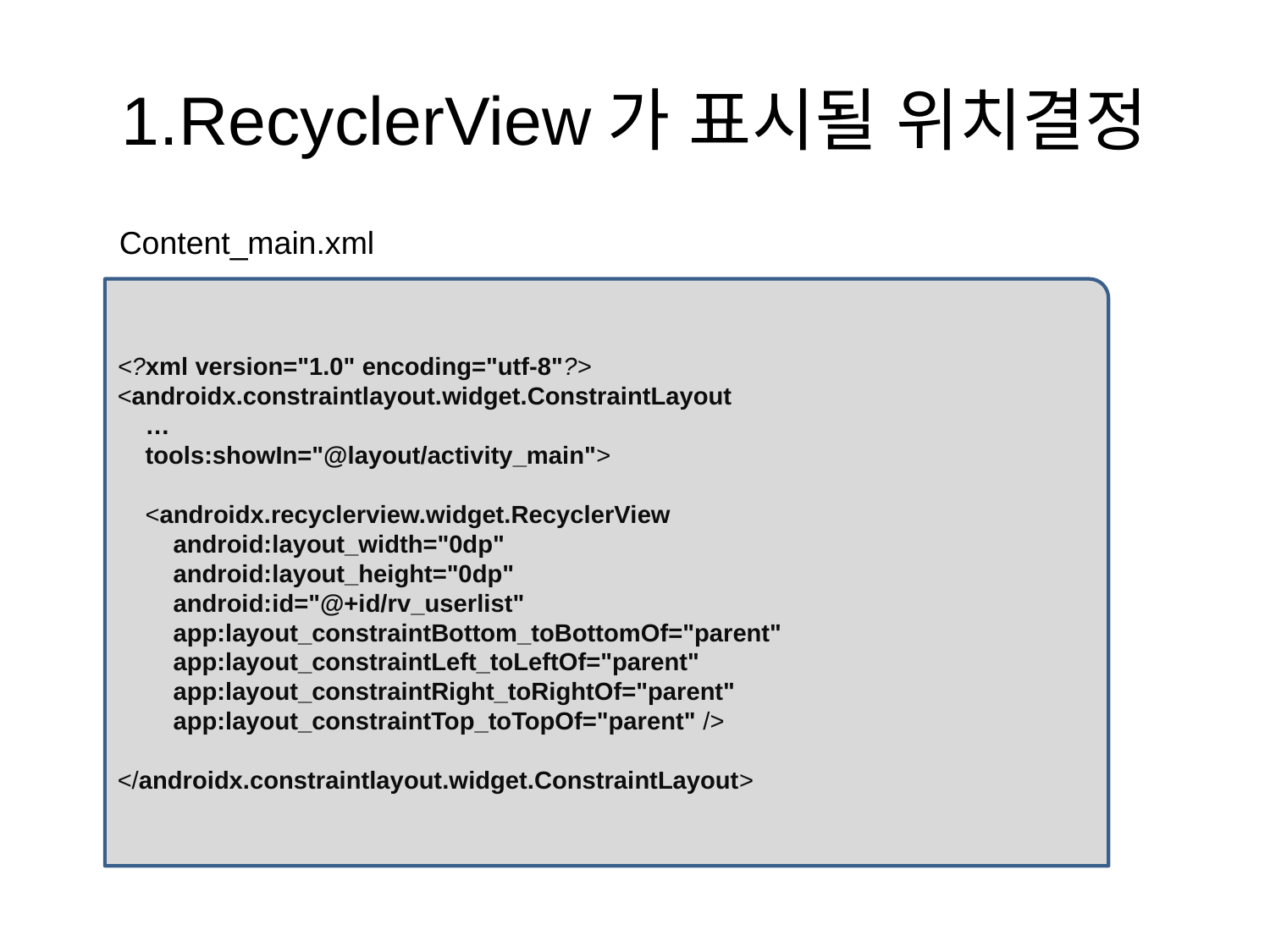

# 1.RecyclerView가 표시될 위치결정
Content_main.xml
<?xml version="1.0" encoding="utf-8"?>
<androidx.constraintlayout.widget.ConstraintLayout
    …
    tools:showIn="@layout/activity_main">
    <androidx.recyclerview.widget.RecyclerView
        android:layout_width="0dp"
        android:layout_height="0dp"
        android:id="@+id/rv_userlist"
        app:layout_constraintBottom_toBottomOf="parent"
        app:layout_constraintLeft_toLeftOf="parent"
        app:layout_constraintRight_toRightOf="parent"
        app:layout_constraintTop_toTopOf="parent" />
</androidx.constraintlayout.widget.ConstraintLayout>